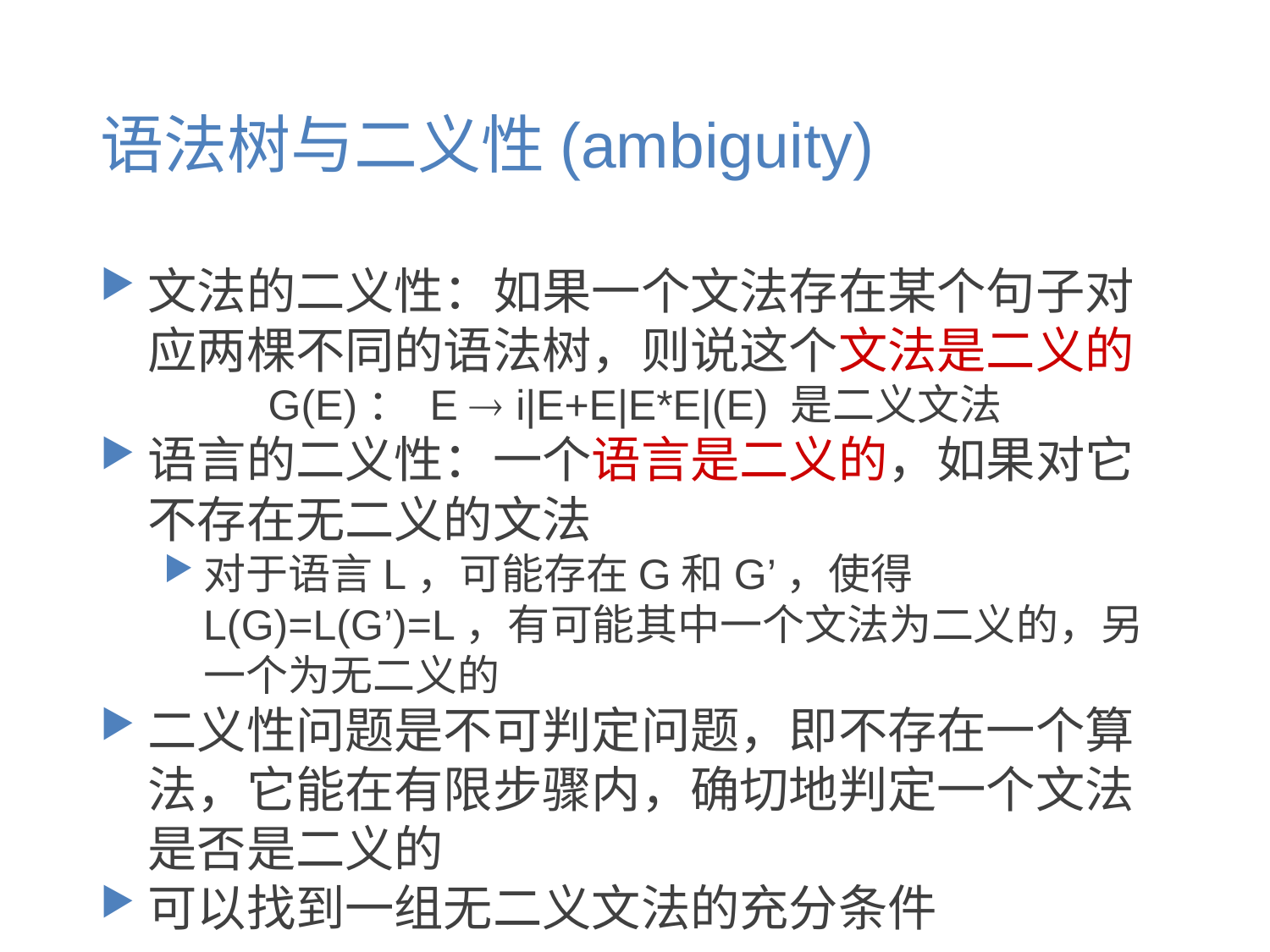

# 语法树与二义性(ambiguity)
文法的二义性：如果一个文法存在某个句子对应两棵不同的语法树，则说这个文法是二义的
G(E)： E → i|E+E|E*E|(E) 是二义文法
语言的二义性：一个语言是二义的，如果对它不存在无二义的文法
对于语言L，可能存在G和G’，使得L(G)=L(G’)=L，有可能其中一个文法为二义的，另一个为无二义的
二义性问题是不可判定问题，即不存在一个算法，它能在有限步骤内，确切地判定一个文法是否是二义的
可以找到一组无二义文法的充分条件